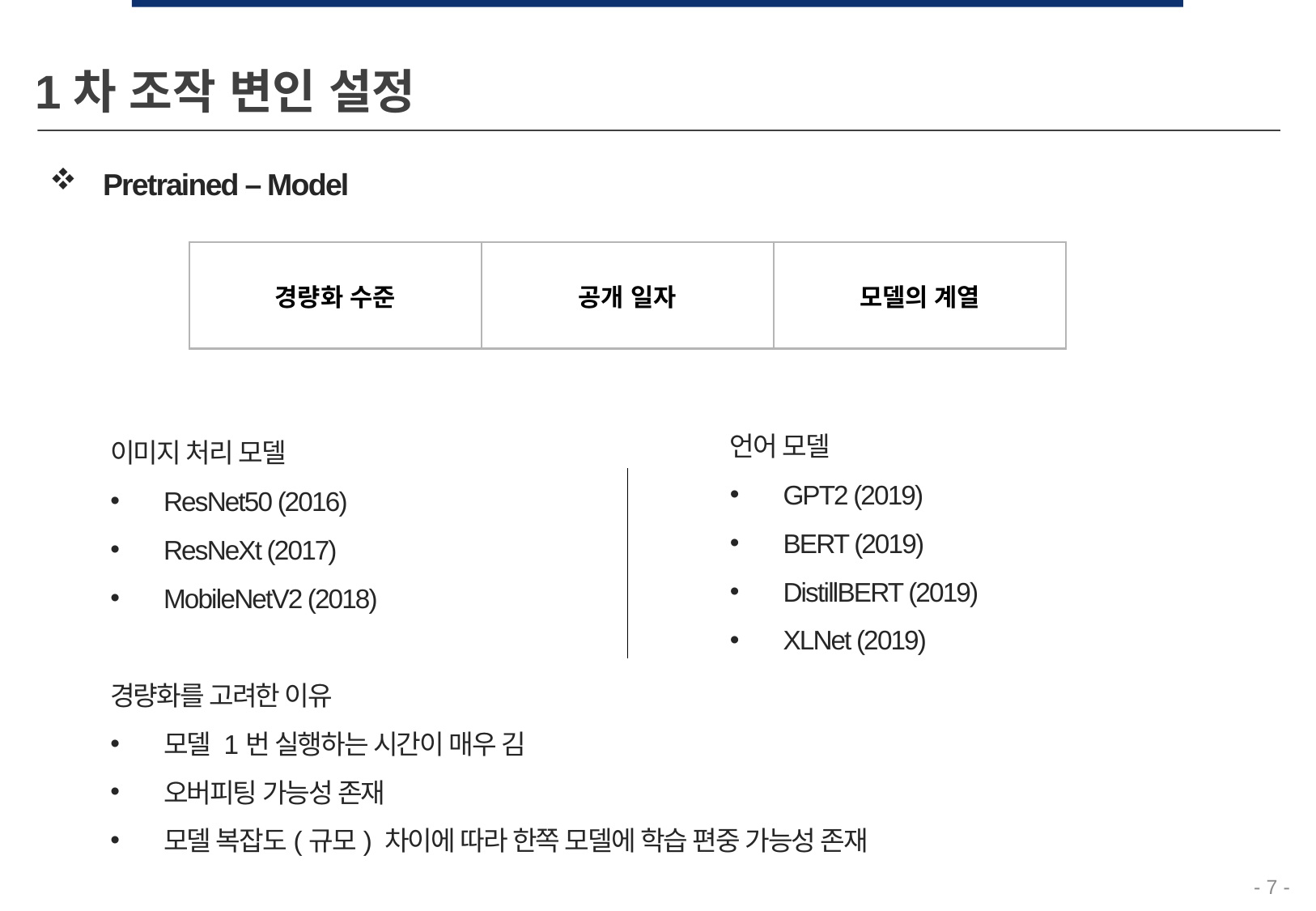

1차 조작 변인 설정
Pretrained – Model

이미지 처리 모델
ResNet50 (2016)
ResNeXt (2017)
MobileNetV2 (2018)

경량화를 고려한 이유
모델 1번 실행하는 시간이 매우 김
오버피팅 가능성 존재
모델 복잡도(규모) 차이에 따라 한쪽 모델에 학습 편중 가능성 존재
| 경량화 수준 | 공개 일자 | 모델의 계열 |
| --- | --- | --- |
언어 모델
GPT2 (2019)
BERT (2019)
DistillBERT (2019)
XLNet (2019)
- 7 -